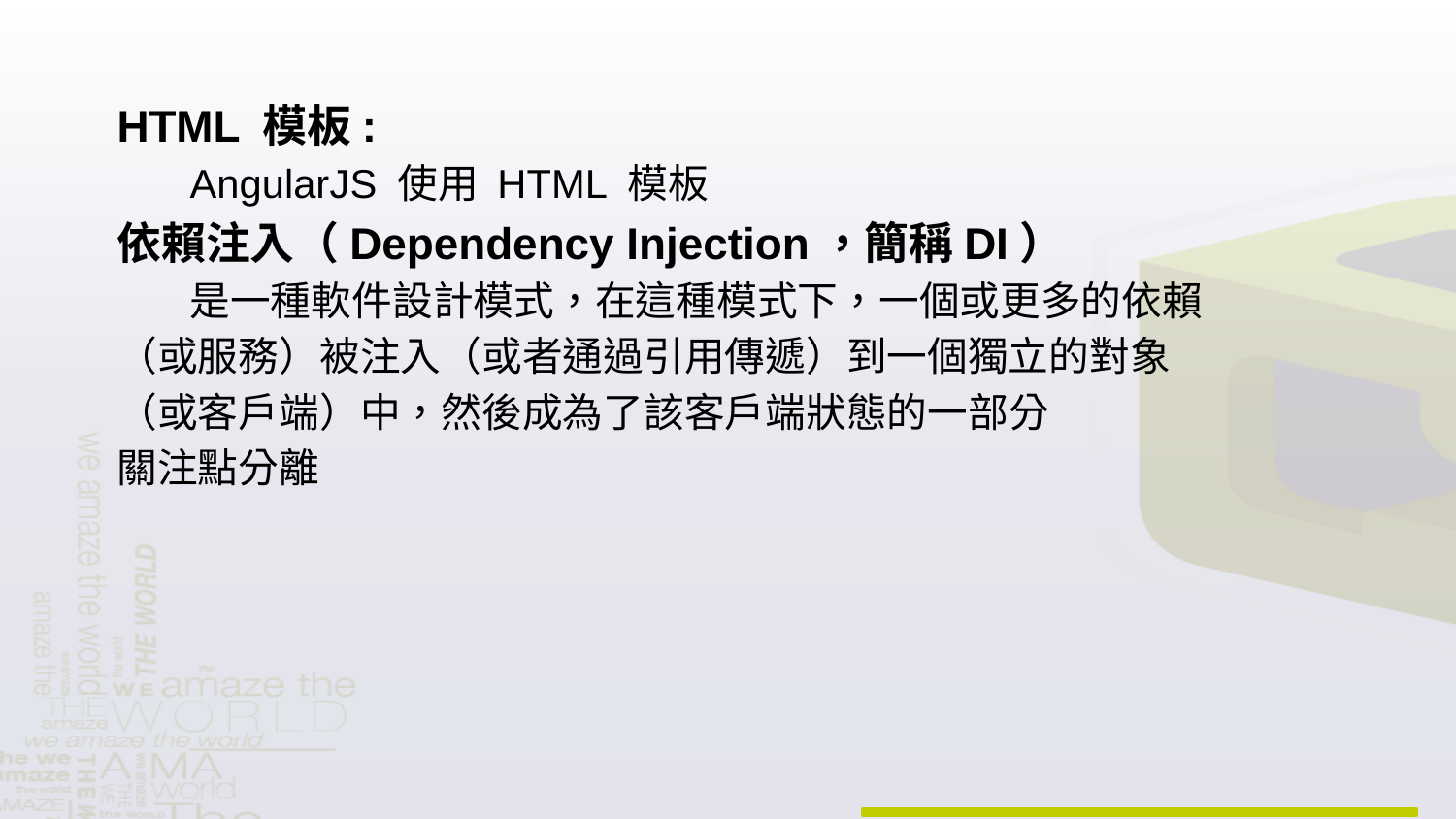

HTML 模板:
AngularJS 使用 HTML 模板
依賴注入（Dependency Injection，簡稱DI）
是一種軟件設計模式，在這種模式下，一個或更多的依賴（或服務）被注入（或者通過引用傳遞）到一個獨立的對象（或客戶端）中，然後成為了該客戶端狀態的一部分
關注點分離